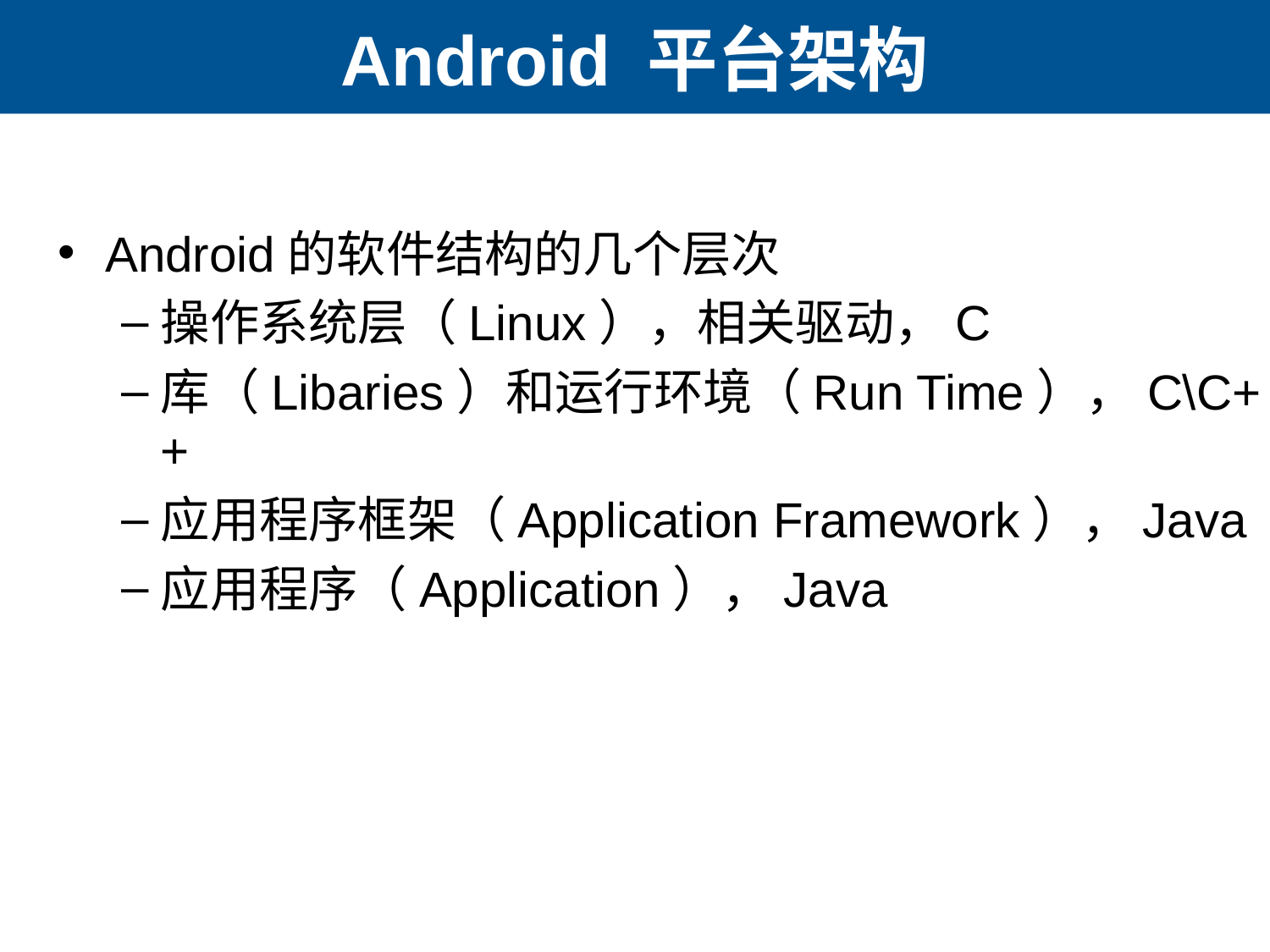

# Android 平台架构
Android的软件结构的几个层次
操作系统层（Linux），相关驱动，C
库（Libaries）和运行环境（Run Time），C\C++
应用程序框架（Application Framework），Java
应用程序（Application），Java